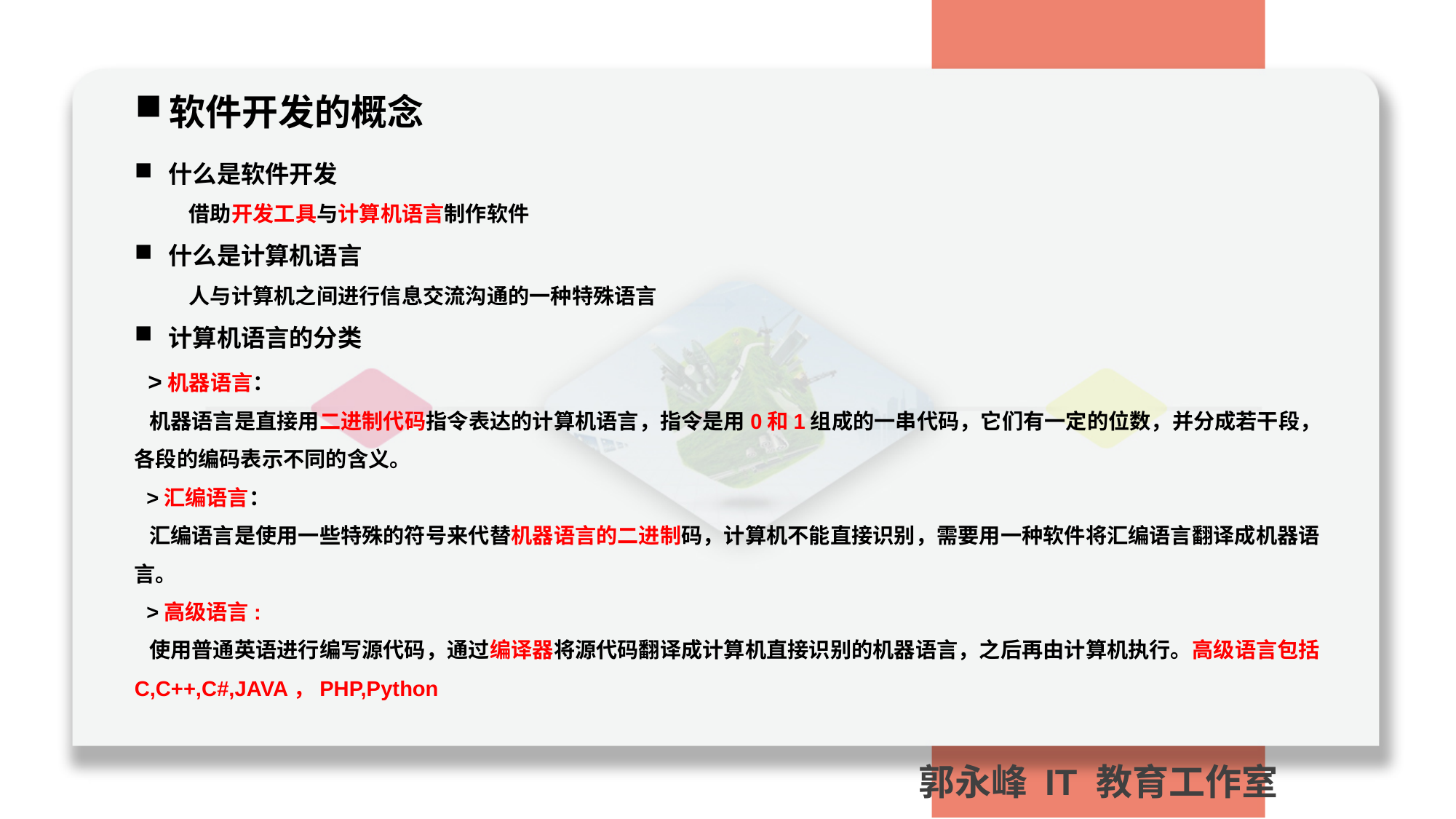

软件开发的概念
什么是软件开发
借助开发工具与计算机语言制作软件
什么是计算机语言
人与计算机之间进行信息交流沟通的一种特殊语言
计算机语言的分类
  >机器语言：
  机器语言是直接用二进制代码指令表达的计算机语言，指令是用0和1组成的一串代码，它们有一定的位数，并分成若干段，各段的编码表示不同的含义。
  >汇编语言：
  汇编语言是使用一些特殊的符号来代替机器语言的二进制码，计算机不能直接识别，需要用一种软件将汇编语言翻译成机器语言。
  >高级语言:
  使用普通英语进行编写源代码，通过编译器将源代码翻译成计算机直接识别的机器语言，之后再由计算机执行。高级语言包括C,C++,C#,JAVA，PHP,Python